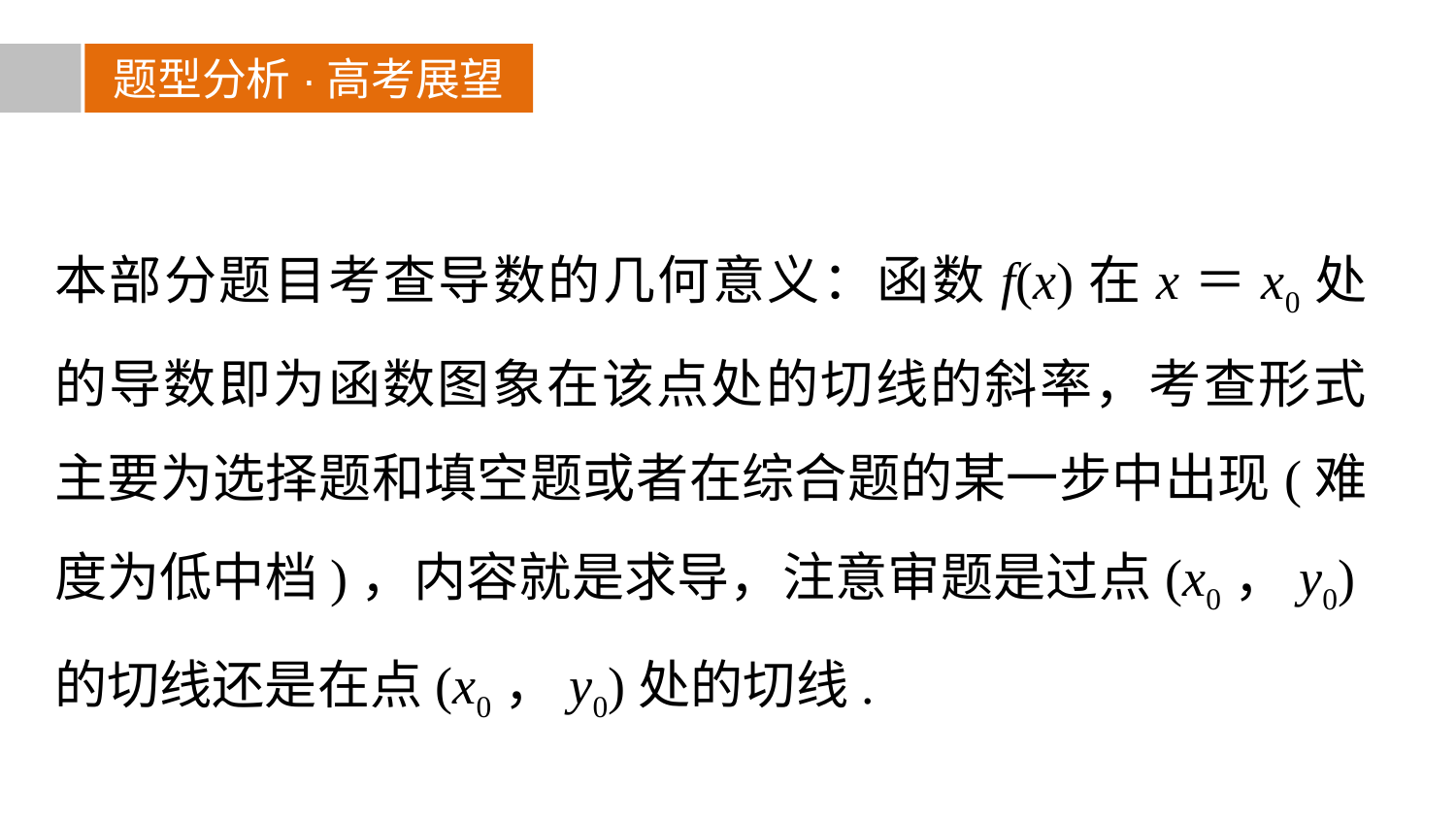

题型分析·高考展望
本部分题目考查导数的几何意义：函数f(x)在x＝x0处的导数即为函数图象在该点处的切线的斜率，考查形式主要为选择题和填空题或者在综合题的某一步中出现(难度为低中档)，内容就是求导，注意审题是过点(x0，y0)的切线还是在点(x0，y0)处的切线.